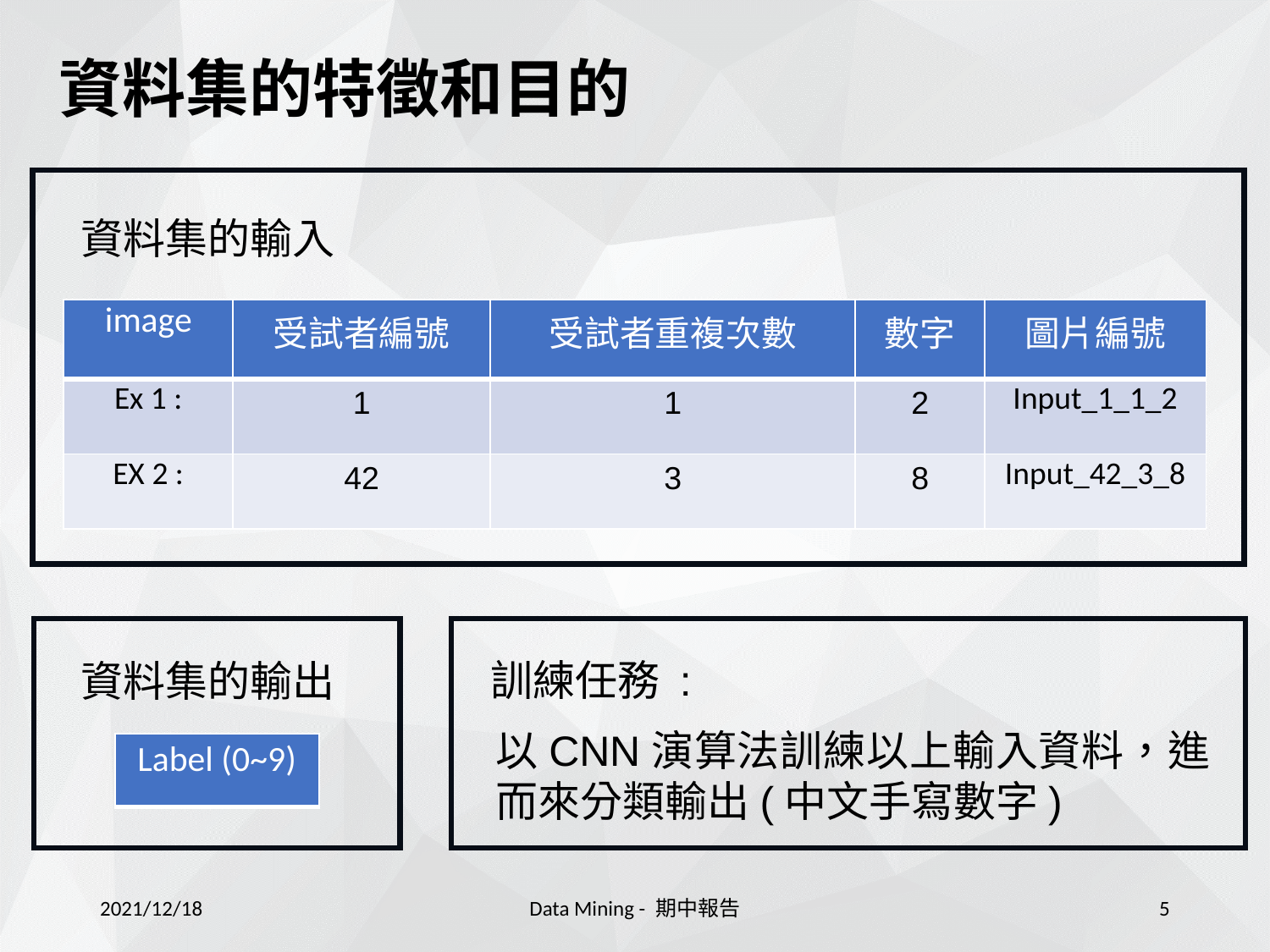

資料集的特徵和目的

資料集的輸入
| image | 受試者編號 | 受試者重複次數 | 數字 | 圖片編號 |
| --- | --- | --- | --- | --- |
| Ex 1 : | 1 | 1 | 2 | Input\_1\_1\_2 |
| EX 2 : | 42 | 3 | 8 | Input\_42\_3\_8 |

訓練任務 :
以CNN演算法訓練以上輸入資料，進而來分類輸出(中文手寫數字)
資料集的輸出
| Label (0~9) |
| --- |
2021/12/18
Data Mining - 期中報告
5